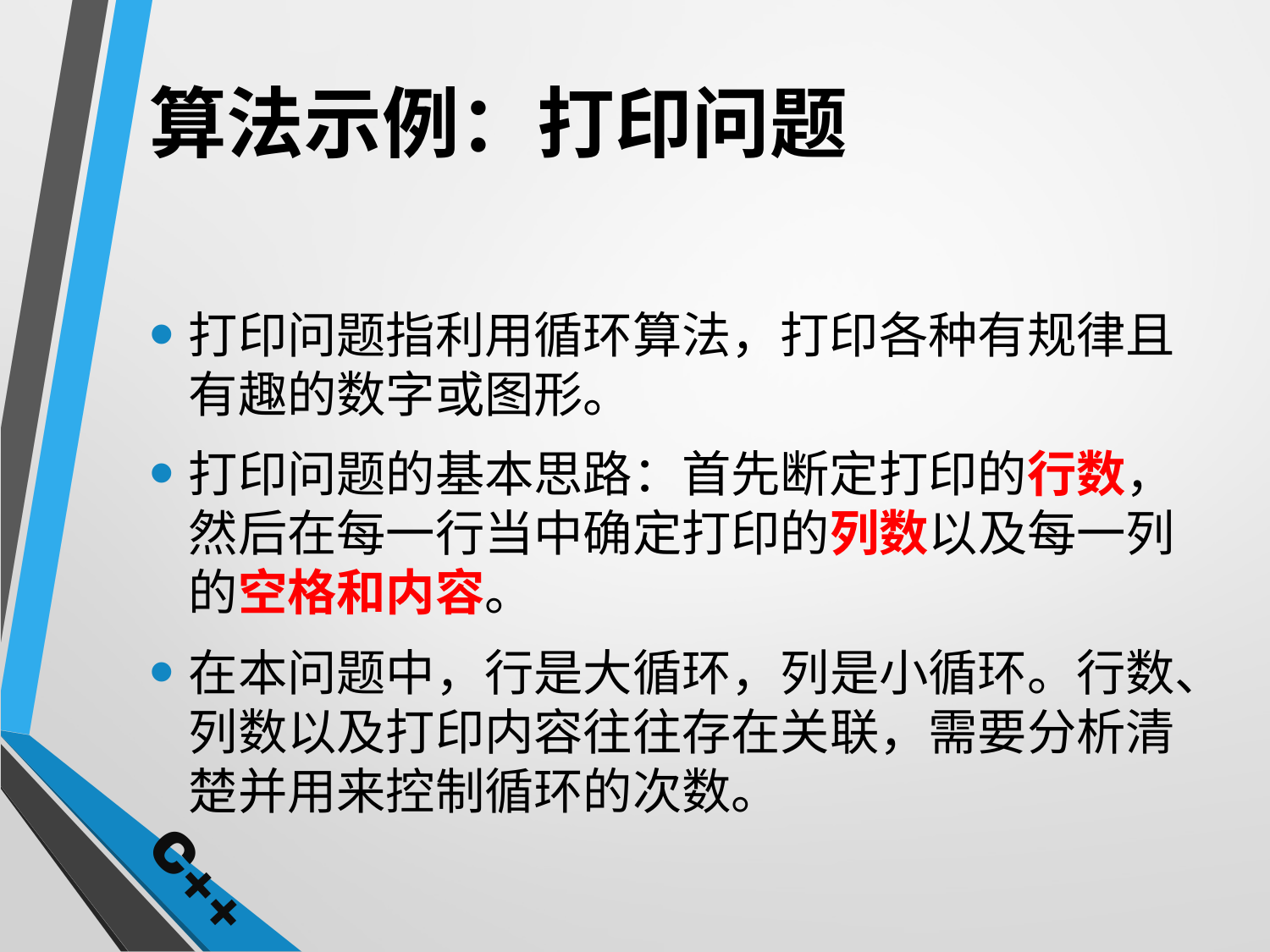

# 算法示例：打印问题
打印问题指利用循环算法，打印各种有规律且有趣的数字或图形。
打印问题的基本思路：首先断定打印的行数，然后在每一行当中确定打印的列数以及每一列的空格和内容。
在本问题中，行是大循环，列是小循环。行数、列数以及打印内容往往存在关联，需要分析清楚并用来控制循环的次数。